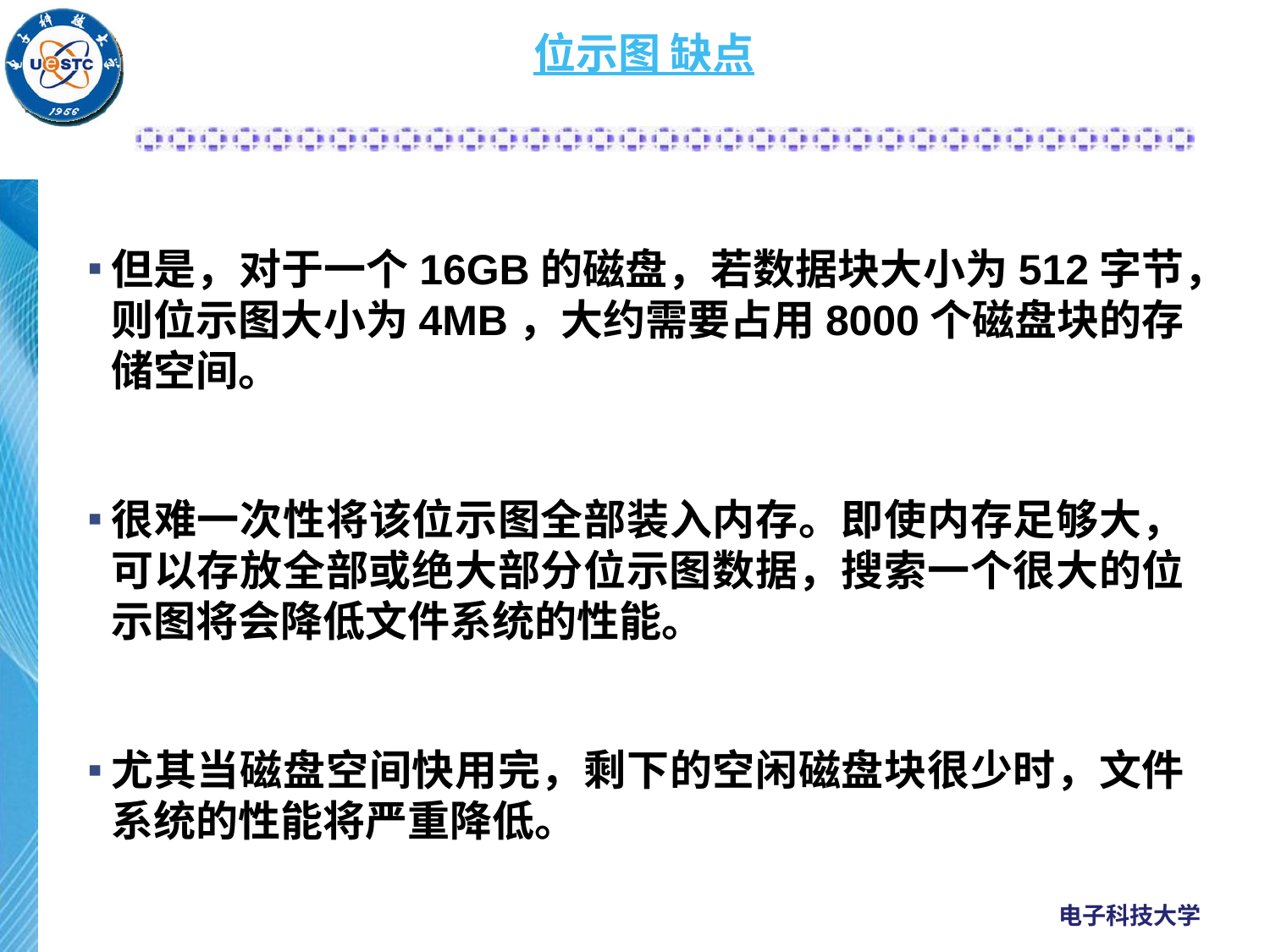

# 位示图 缺点
但是，对于一个16GB的磁盘，若数据块大小为512字节，则位示图大小为4MB，大约需要占用8000个磁盘块的存储空间。

很难一次性将该位示图全部装入内存。即使内存足够大，可以存放全部或绝大部分位示图数据，搜索一个很大的位示图将会降低文件系统的性能。

尤其当磁盘空间快用完，剩下的空闲磁盘块很少时，文件系统的性能将严重降低。